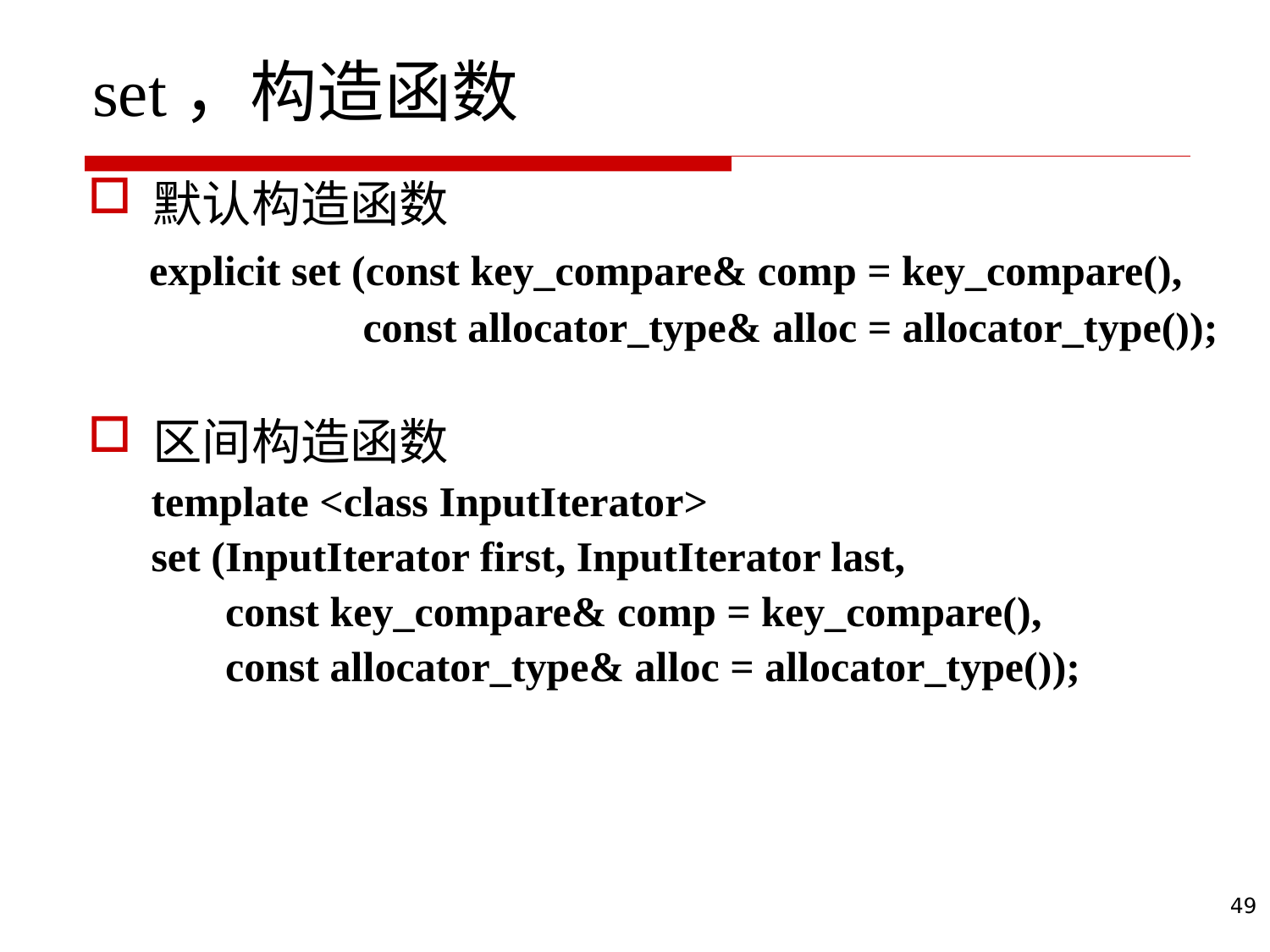

# set，构造函数
默认构造函数
     explicit set (const key_compare& comp = key_compare(),
                          const allocator_type& alloc = allocator_type());

区间构造函数
      template <class InputIterator>
      set (InputIterator first, InputIterator last,
             const key_compare& comp = key_compare(),
             const allocator_type& alloc = allocator_type());

49